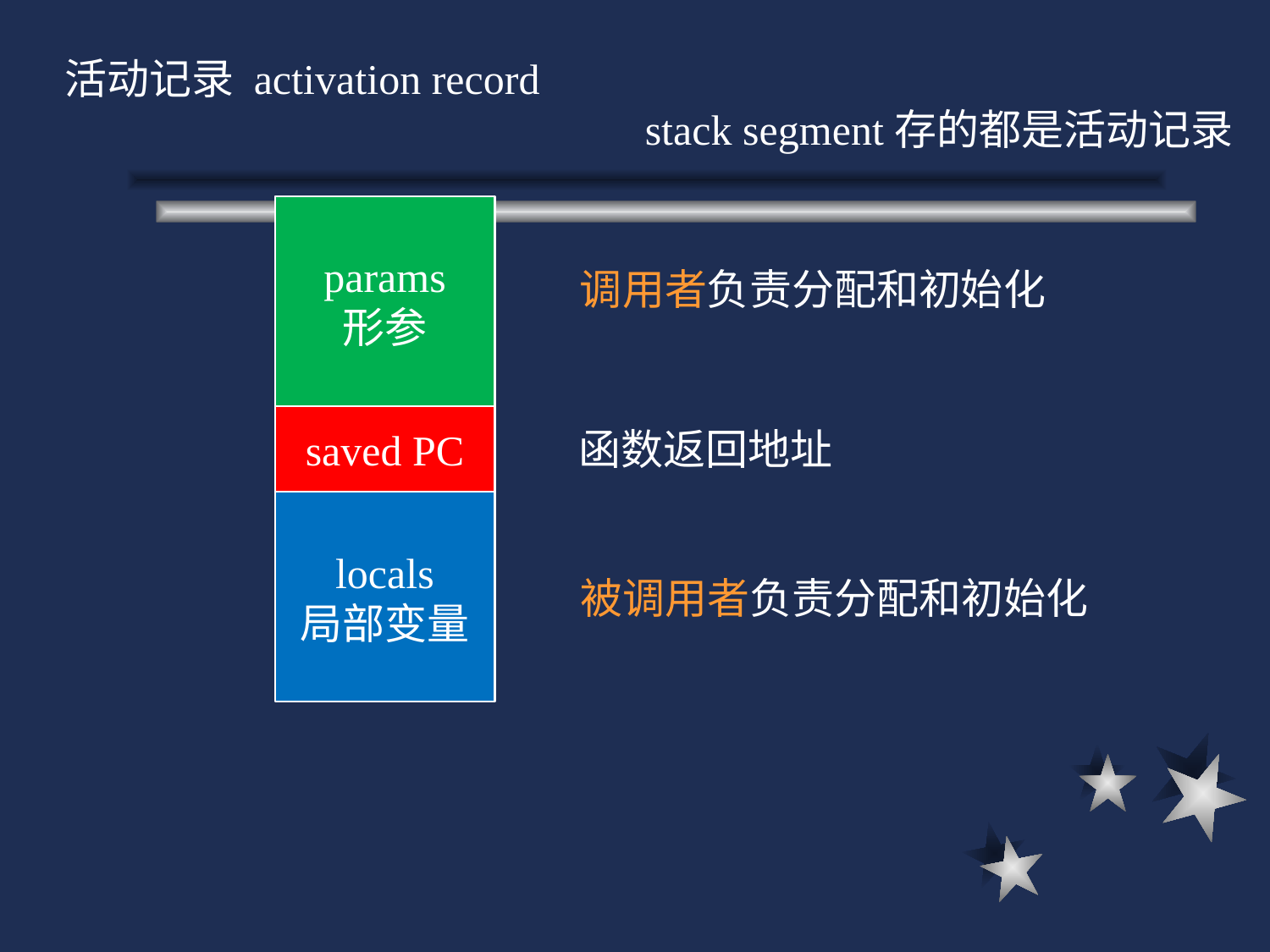

活动记录 activation record
stack segment存的都是活动记录
params
形参
调用者负责分配和初始化
saved PC
函数返回地址
locals
局部变量
被调用者负责分配和初始化